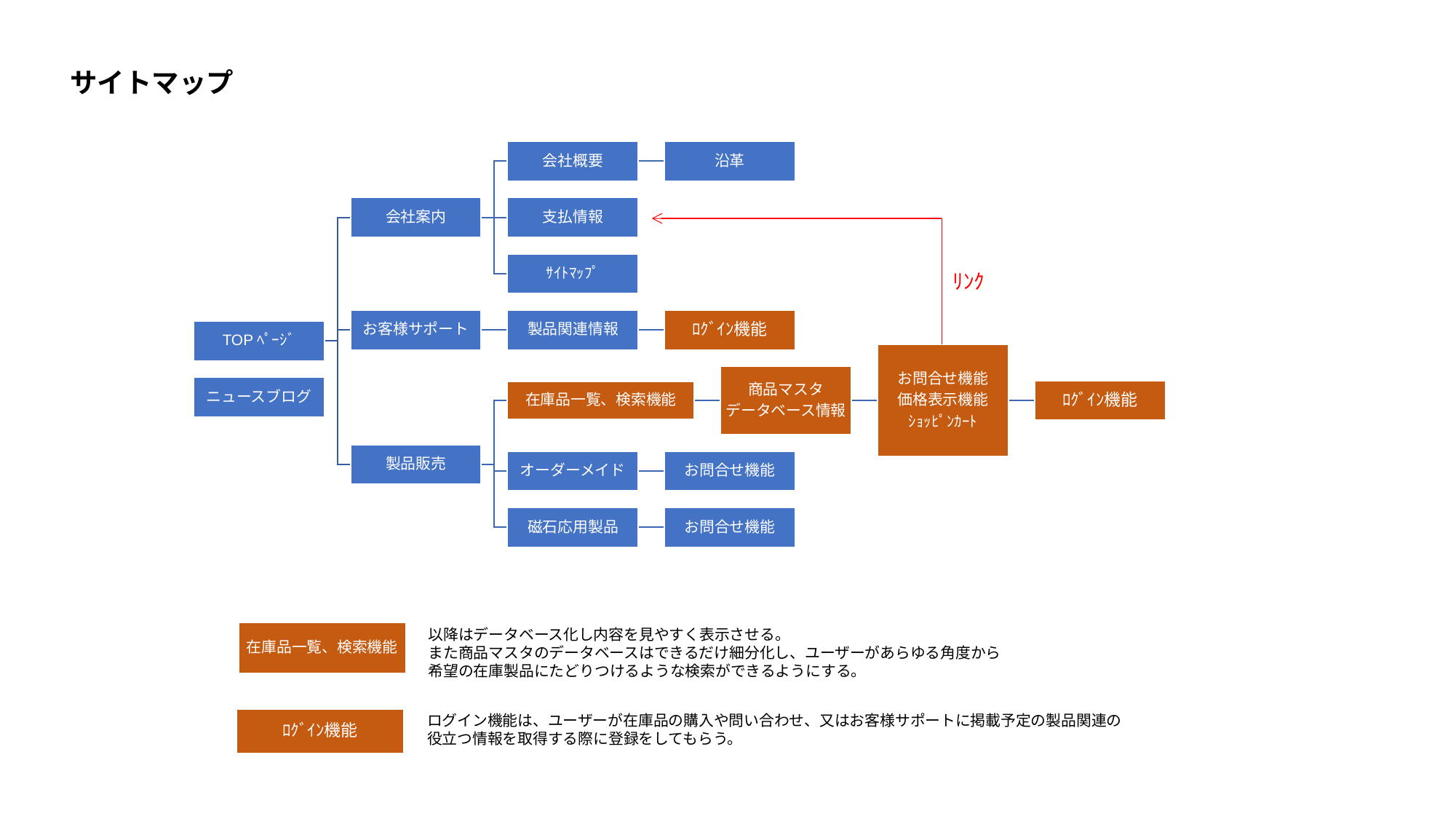

TOPﾍﾟｰｼﾞ
会社案内
会社概要
沿革
支払情報
ｻｲﾄﾏｯﾌﾟ
お客様サポート
製品関連情報
ﾛｸﾞｲﾝ機能
製品販売
在庫品一覧、検索機能
商品マスタ
データベース情報
お問合せ機能
価格表示機能
ｼｮｯﾋﾟﾝｶｰﾄ
ﾛｸﾞｲﾝ機能
オーダーメイド
お問合せ機能
磁石応用製品
お問合せ機能
ニュースブログ
ﾘﾝｸ
サイトマップ
以降はデータベース化し内容を見やすく表示させる。
また商品マスタのデータベースはできるだけ細分化し、ユーザーがあらゆる角度から
希望の在庫製品にたどりつけるような検索ができるようにする。

在庫品一覧、検索機能
ログイン機能は、ユーザーが在庫品の購入や問い合わせ、又はお客様サポートに掲載予定の製品関連の
役立つ情報を取得する際に登録をしてもらう。

ﾛｸﾞｲﾝ機能